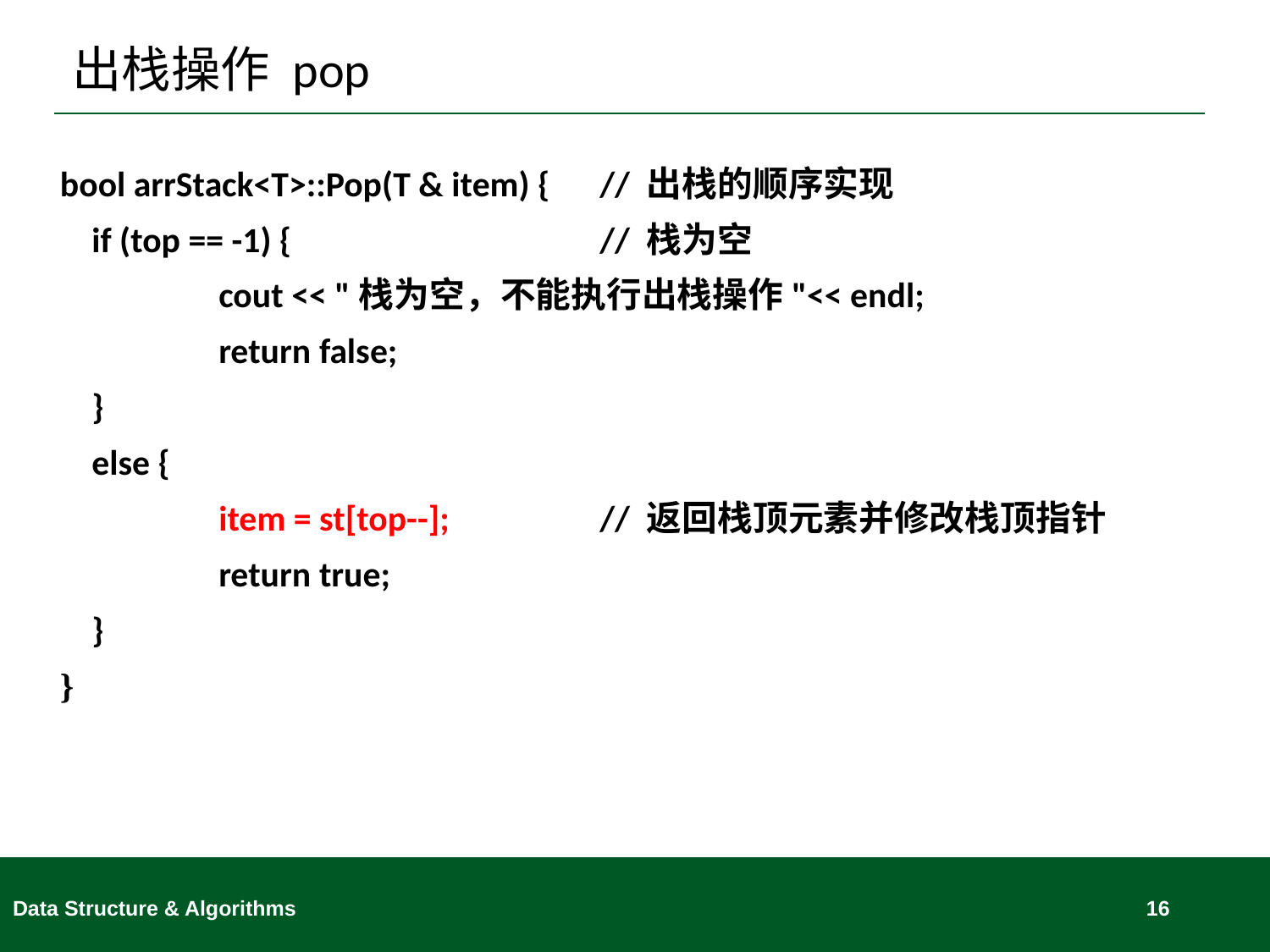

# 出栈操作 pop
bool arrStack<T>::Pop(T & item) {	// 出栈的顺序实现
	if (top == -1) {			// 栈为空
		cout << "栈为空，不能执行出栈操作"<< endl;
		return false;
	}
	else {
		item = st[top--];		// 返回栈顶元素并修改栈顶指针
		return true;
	}
}
Data Structure & Algorithms
16